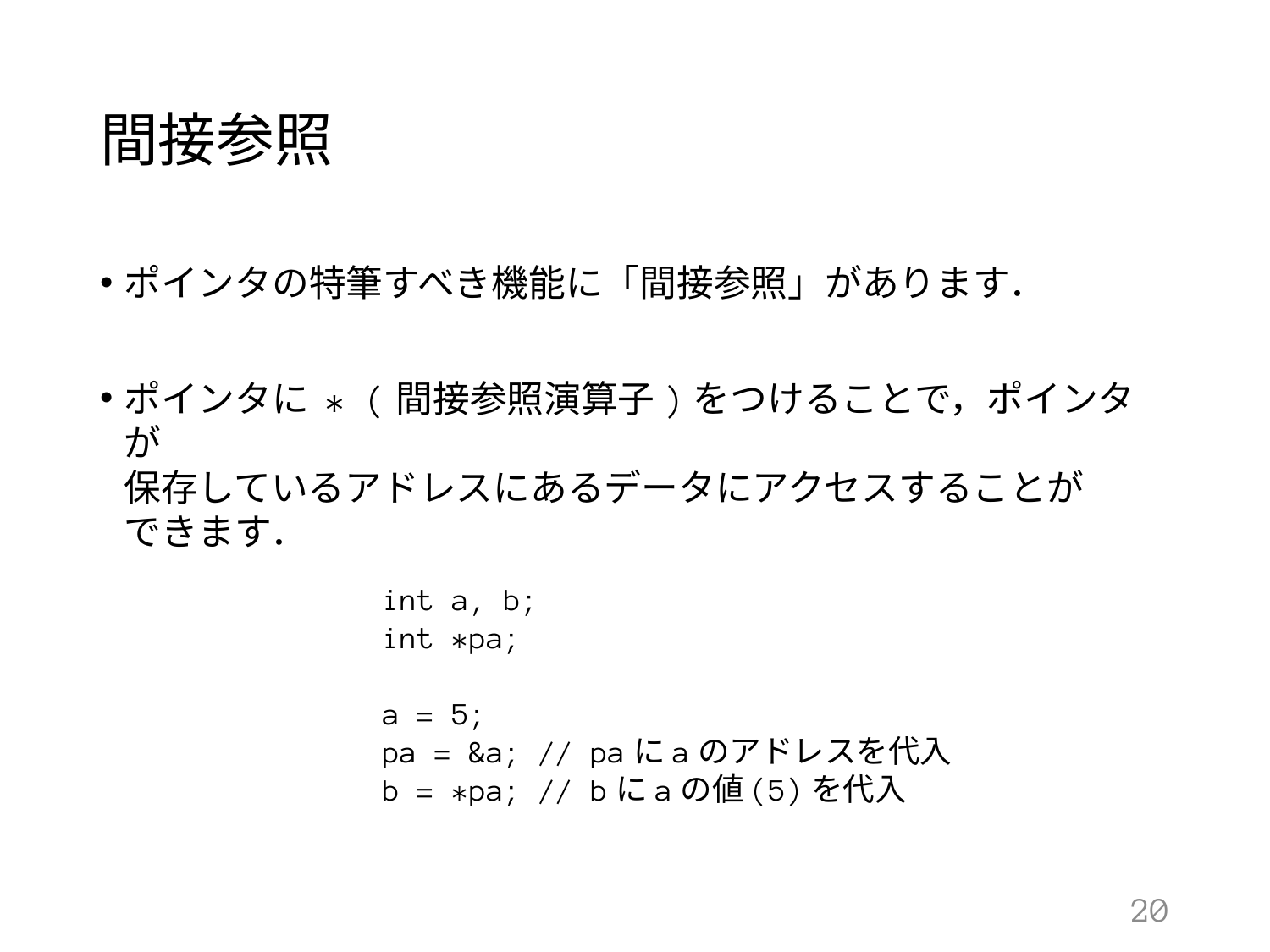

# 間接参照
ポインタの特筆すべき機能に「間接参照」があります．

ポインタに * (間接参照演算子)をつけることで，ポインタが
保存しているアドレスにあるデータにアクセスすることが
できます．
int a, b;
int *pa;

a = 5;
pa = &a; // paにaのアドレスを代入
b = *pa; // bにaの値(5)を代入
20